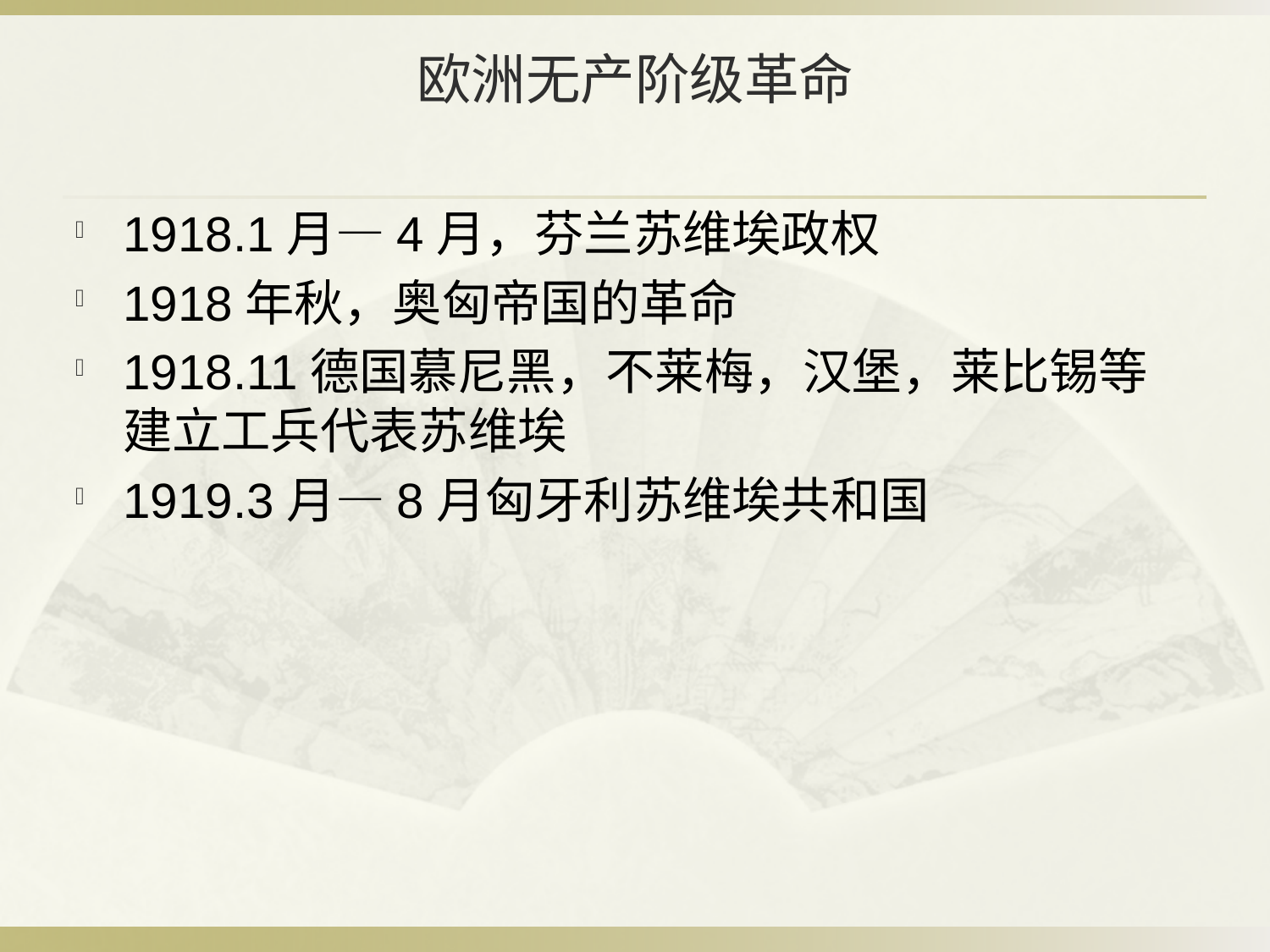

# 欧洲无产阶级革命
1918.1月—4月，芬兰苏维埃政权
1918年秋，奥匈帝国的革命
1918.11德国慕尼黑，不莱梅，汉堡，莱比锡等建立工兵代表苏维埃
1919.3月—8月匈牙利苏维埃共和国